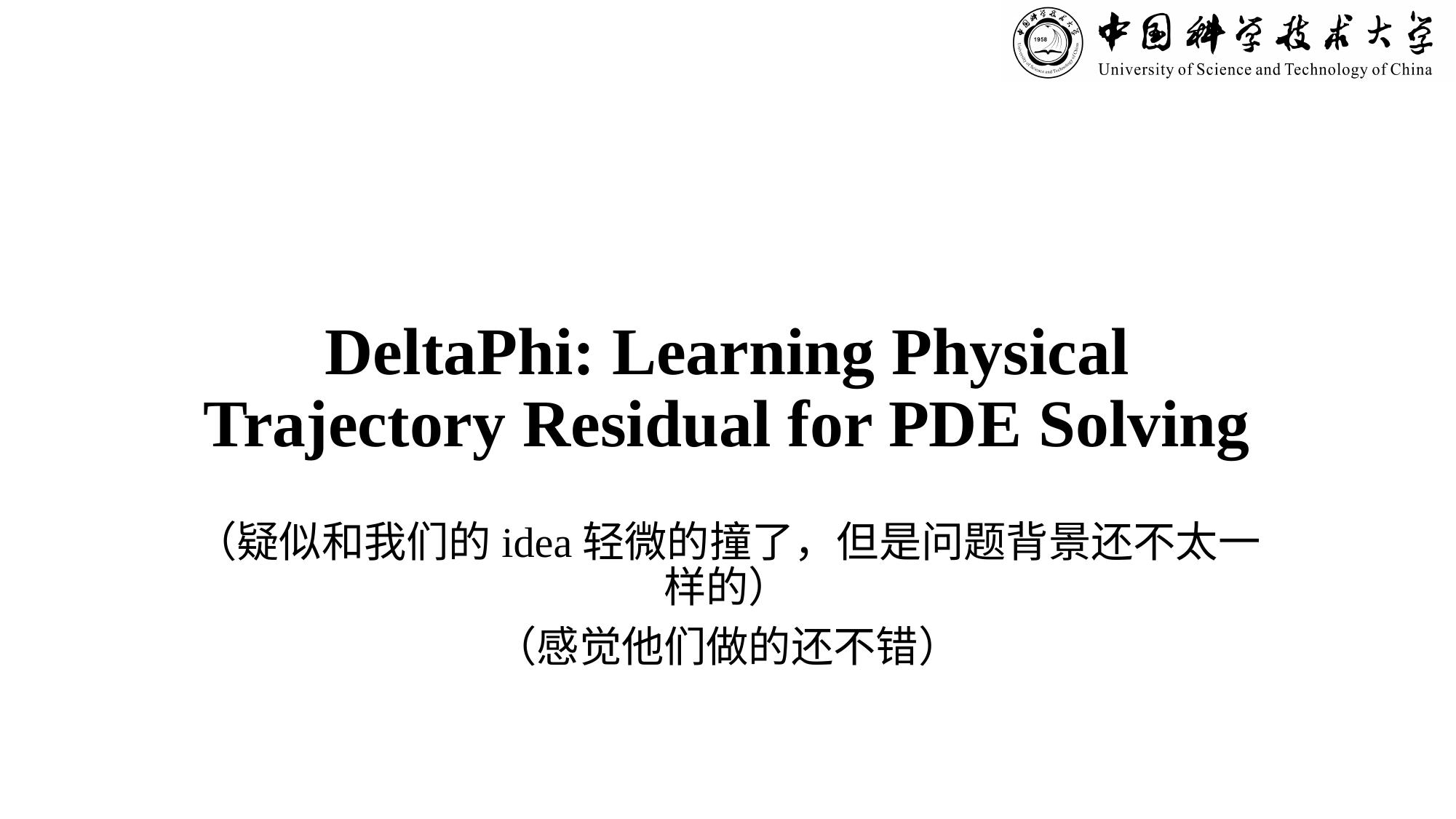

# DeltaPhi: Learning Physical Trajectory Residual for PDE Solving
（疑似和我们的idea轻微的撞了，但是问题背景还不太一样的）
（感觉他们做的还不错）